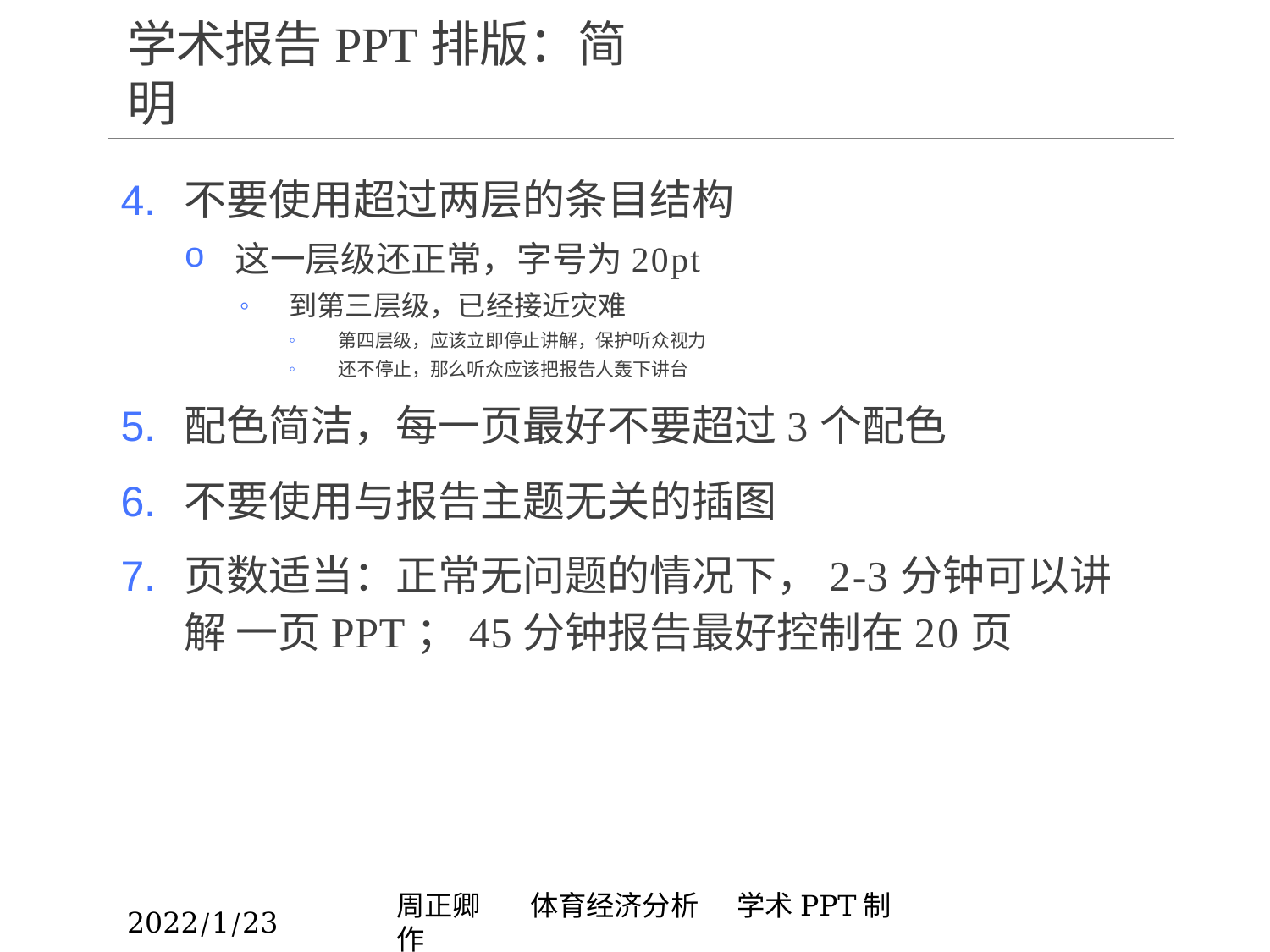

# 学术报告PPT排版：简明
不要使用超过两层的条目结构
这一层级还正常，字号为20pt
到第三层级，已经接近灾难
第四层级，应该立即停止讲解，保护听众视力
还不停止，那么听众应该把报告人轰下讲台

配色简洁，每一页最好不要超过3个配色
不要使用与报告主题无关的插图
页数适当：正常无问题的情况下，2-3分钟可以讲解 一页PPT；45分钟报告最好控制在20页
2022/1/23
周正卿	 体育经济分析      学术PPT制作
8